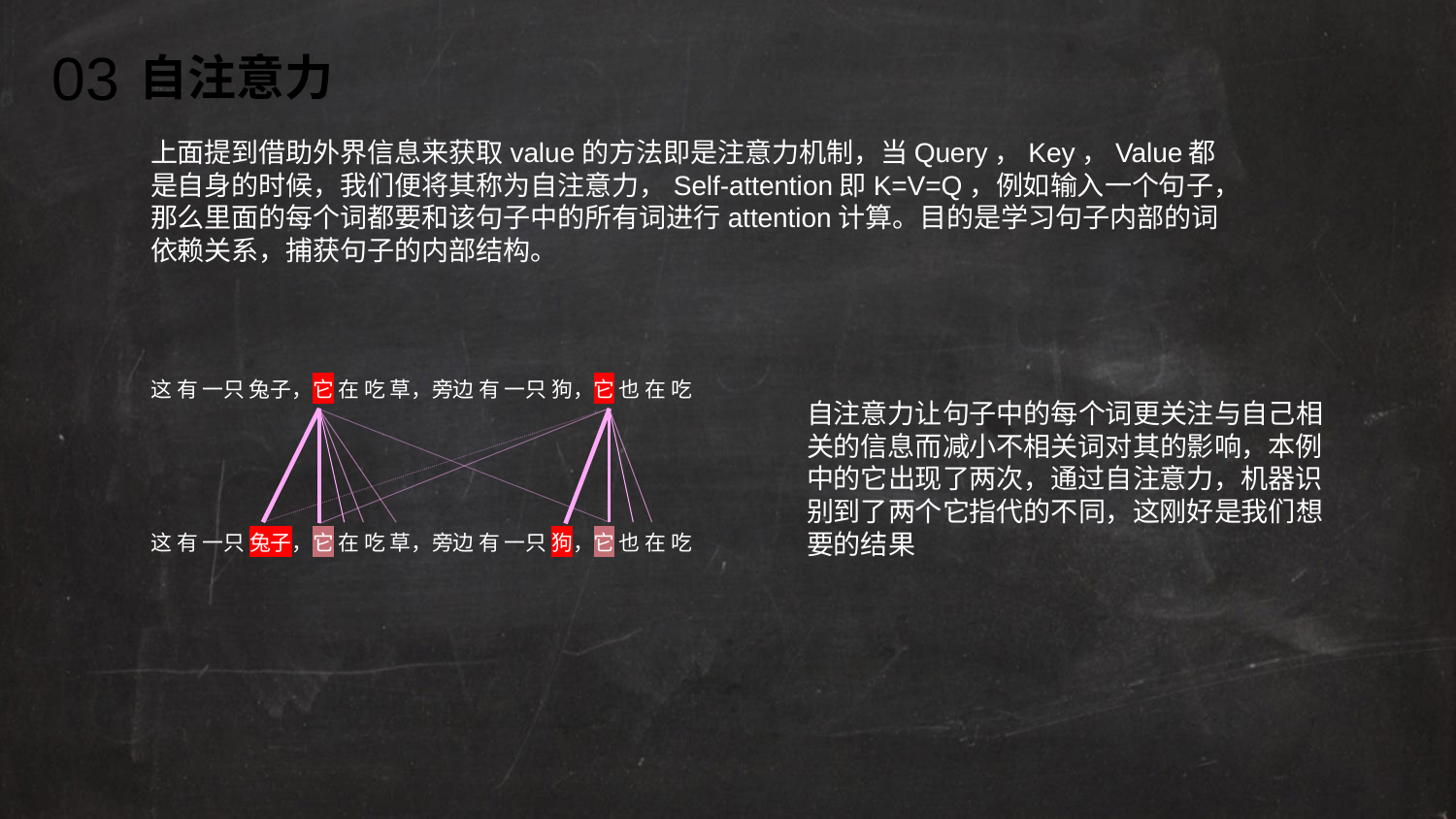

03
自注意力
上面提到借助外界信息来获取value的方法即是注意力机制，当Query，Key，Value都是自身的时候，我们便将其称为自注意力，Self-attention即K=V=Q，例如输入一个句子，那么里面的每个词都要和该句子中的所有词进行attention计算。目的是学习句子内部的词依赖关系，捕获句子的内部结构。
这 有 一只 兔子，它 在 吃 草，旁边 有 一只 狗，它 也 在 吃
自注意力让句子中的每个词更关注与自己相关的信息而减小不相关词对其的影响，本例中的它出现了两次，通过自注意力，机器识别到了两个它指代的不同，这刚好是我们想要的结果
这 有 一只 兔子，它 在 吃 草，旁边 有 一只 狗，它 也 在 吃